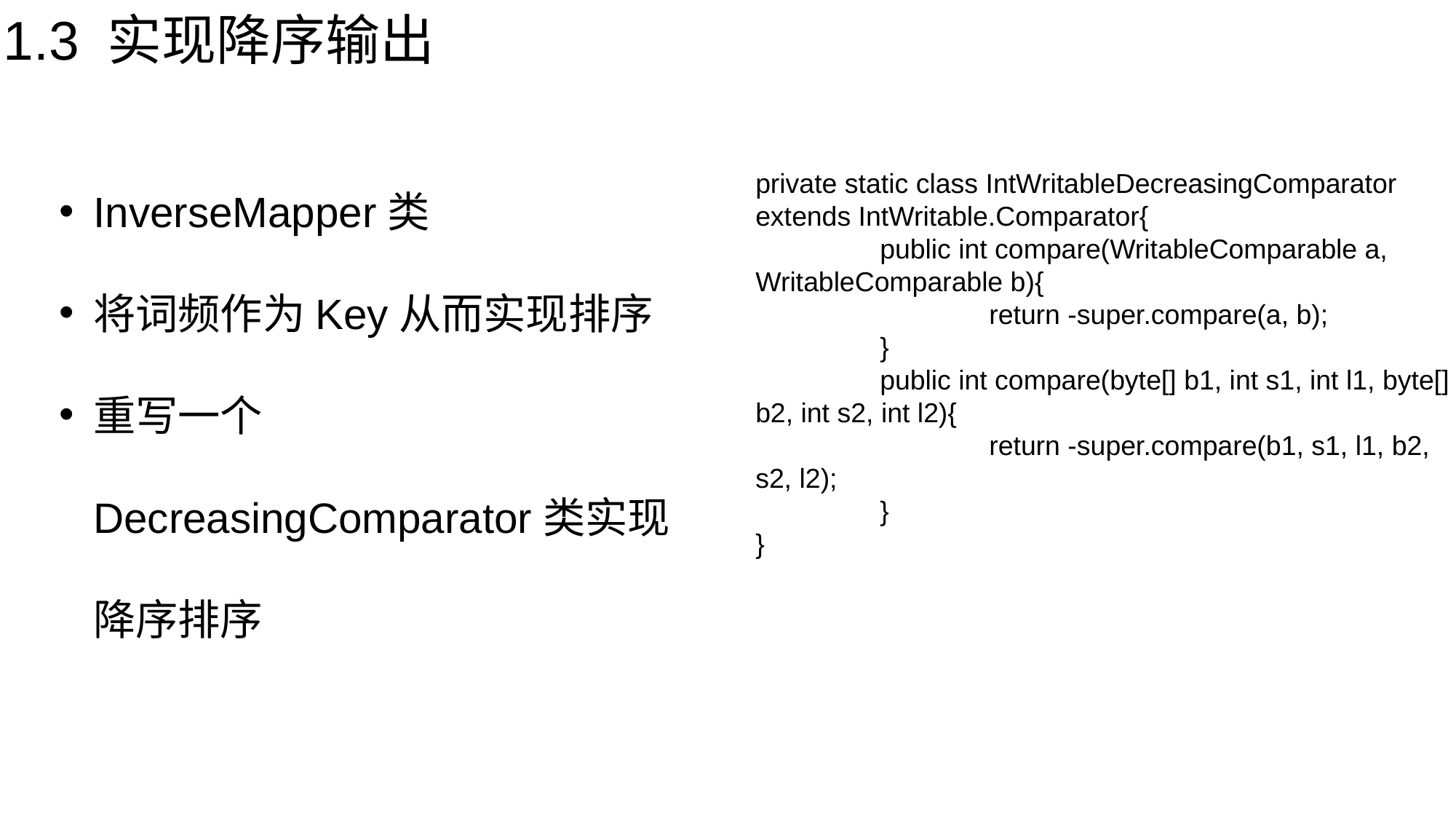

1.3 实现降序输出
InverseMapper类
将词频作为Key从而实现排序
重写一个DecreasingComparator类实现降序排序
private static class IntWritableDecreasingComparator extends IntWritable.Comparator{
	  public int compare(WritableComparable a, WritableComparable b){
		  return -super.compare(a, b);
	  }
	  public int compare(byte[] b1, int s1, int l1, byte[] b2, int s2, int l2){
		  return -super.compare(b1, s1, l1, b2, s2, l2);
	  }
}